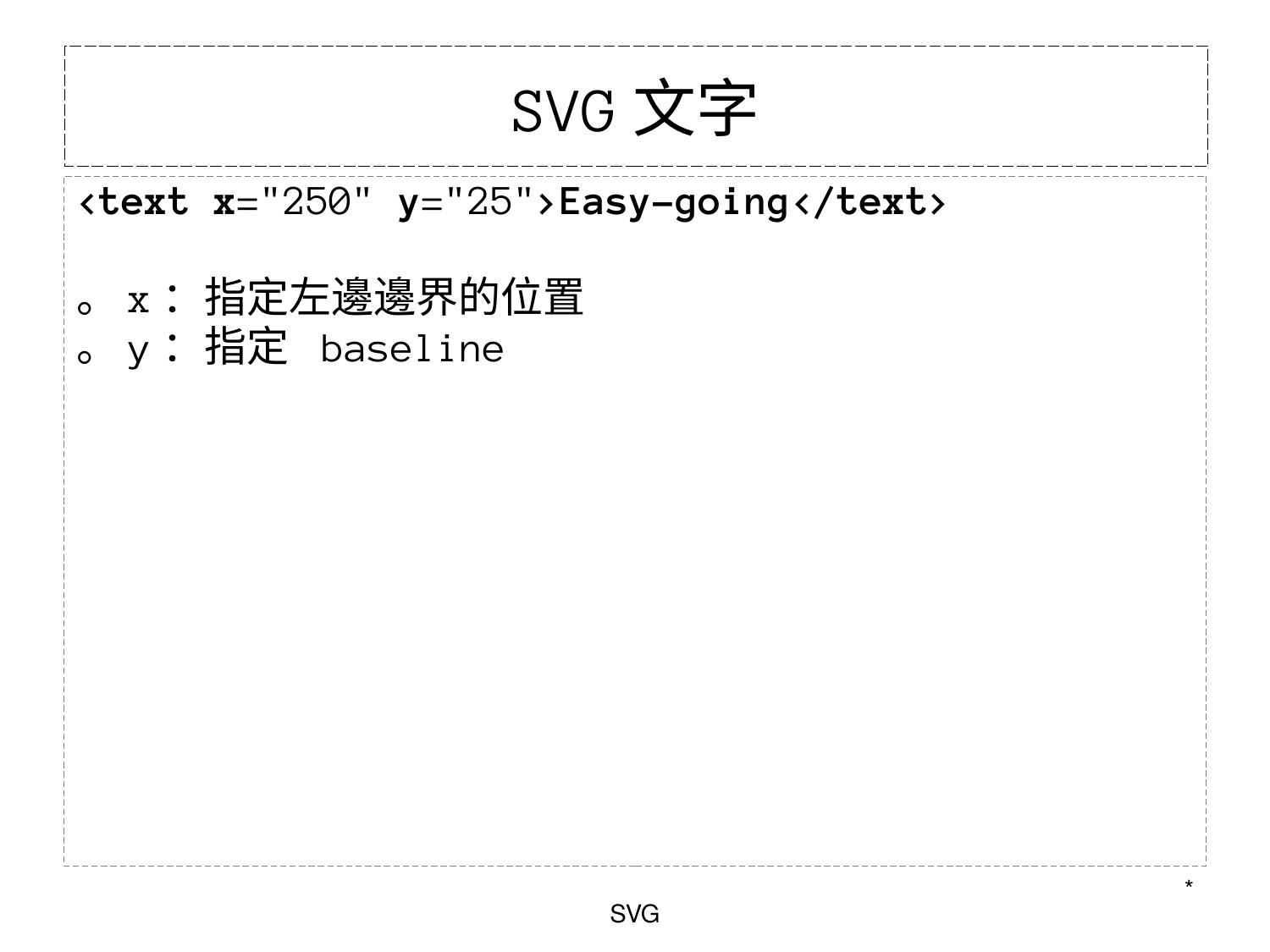

# SVG文字
<text x="250" y="25">Easy-going</text>

。x：指定左邊邊界的位置
。y：指定 baseline

*
SVG